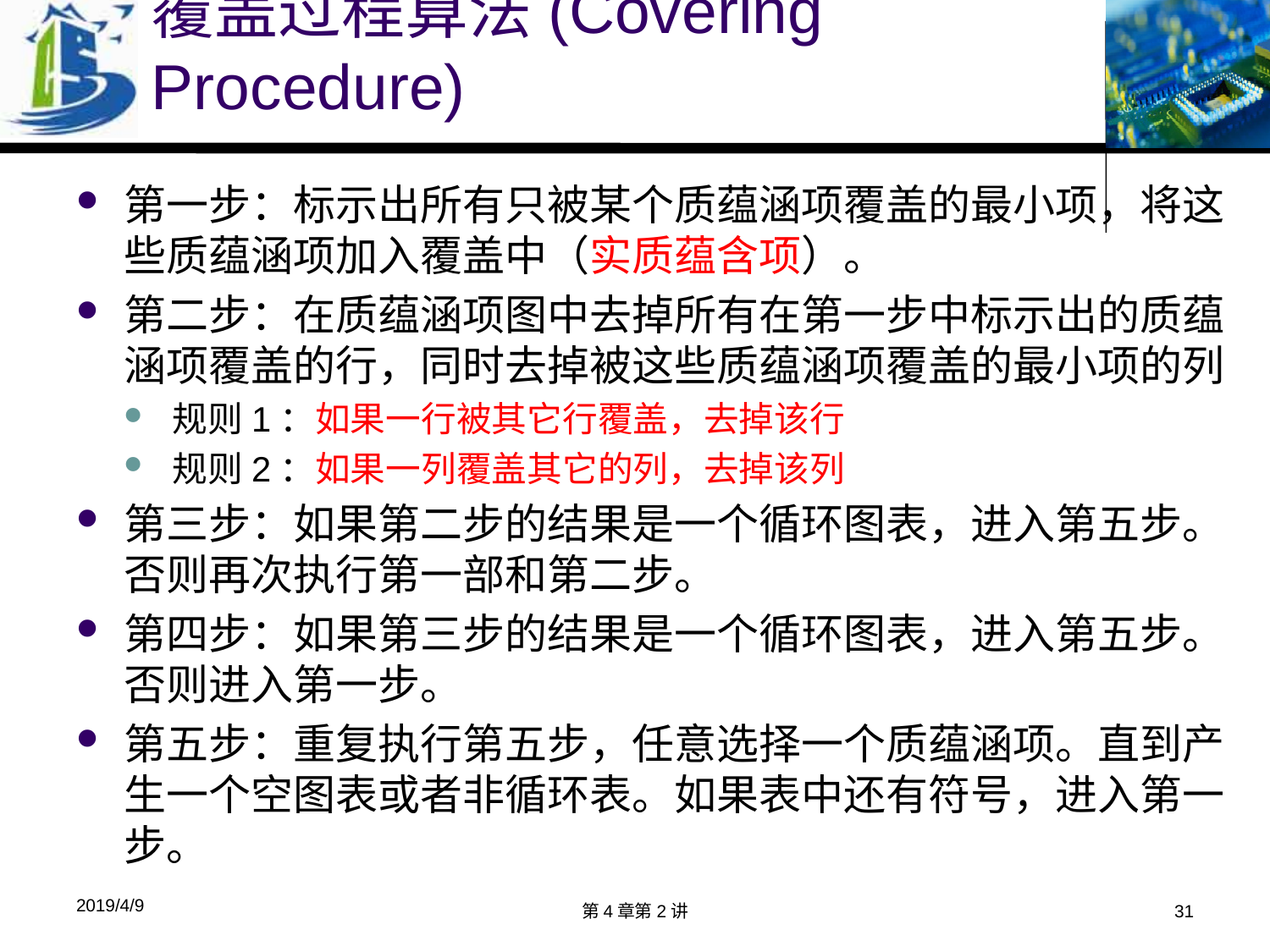

# 覆盖过程算法(Covering Procedure)
第一步：标示出所有只被某个质蕴涵项覆盖的最小项，将这些质蕴涵项加入覆盖中（实质蕴含项）。
第二步：在质蕴涵项图中去掉所有在第一步中标示出的质蕴涵项覆盖的行，同时去掉被这些质蕴涵项覆盖的最小项的列
规则1：如果一行被其它行覆盖，去掉该行
规则2：如果一列覆盖其它的列，去掉该列
第三步：如果第二步的结果是一个循环图表，进入第五步。否则再次执行第一部和第二步。
第四步：如果第三步的结果是一个循环图表，进入第五步。否则进入第一步。
第五步：重复执行第五步，任意选择一个质蕴涵项。直到产生一个空图表或者非循环表。如果表中还有符号，进入第一步。

2019/4/9
第4章第2讲
31